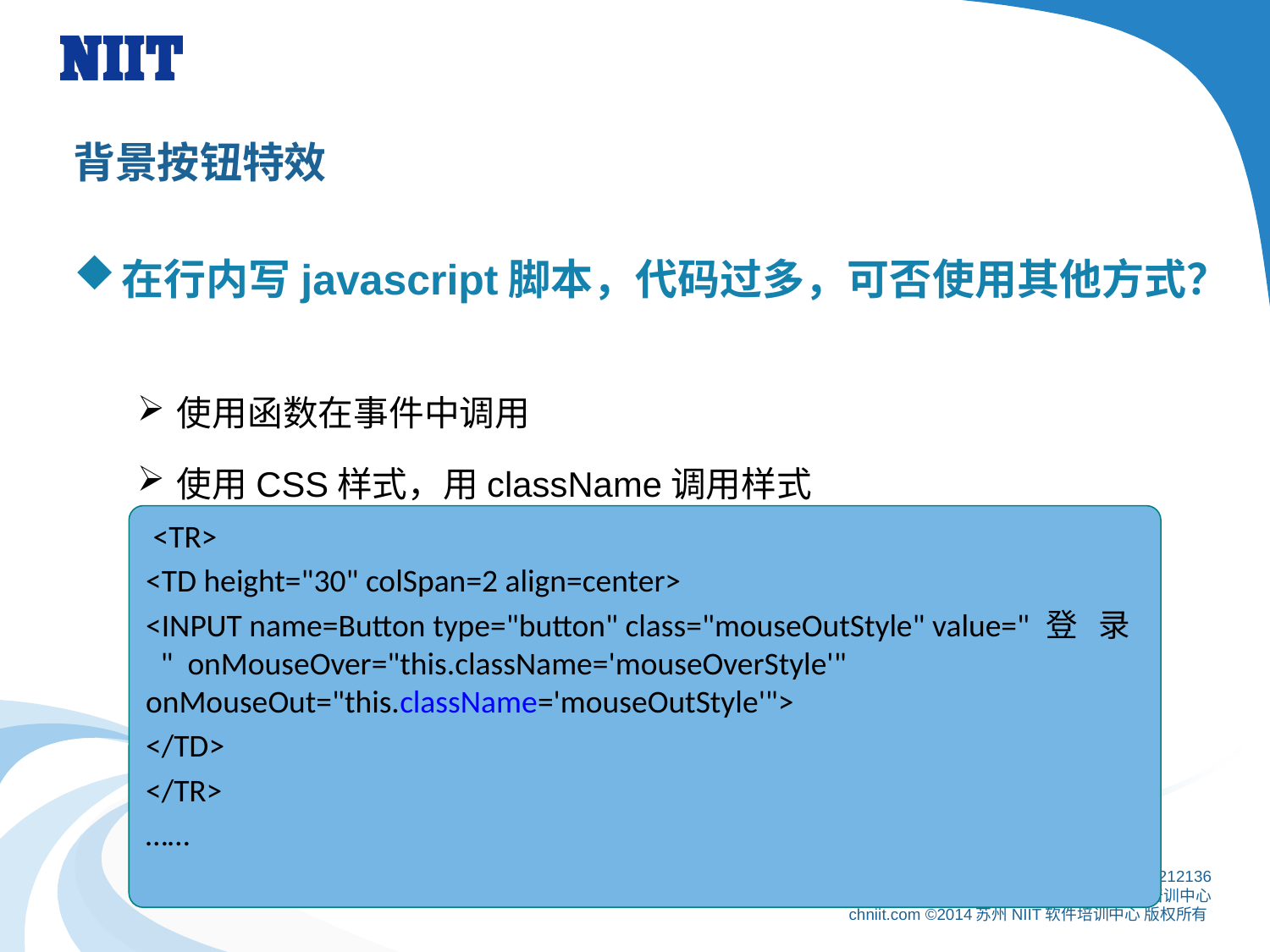

# 背景按钮特效
在行内写javascript脚本，代码过多，可否使用其他方式？

使用函数在事件中调用
使用CSS样式，用className调用样式
 <TR>
<TD height="30" colSpan=2 align=center>
<INPUT name=Button type="button" class="mouseOutStyle" value=" 登   录 "  onMouseOver="this.className='mouseOverStyle'"   onMouseOut="this.className='mouseOutStyle'">
</TD>
</TR>
……